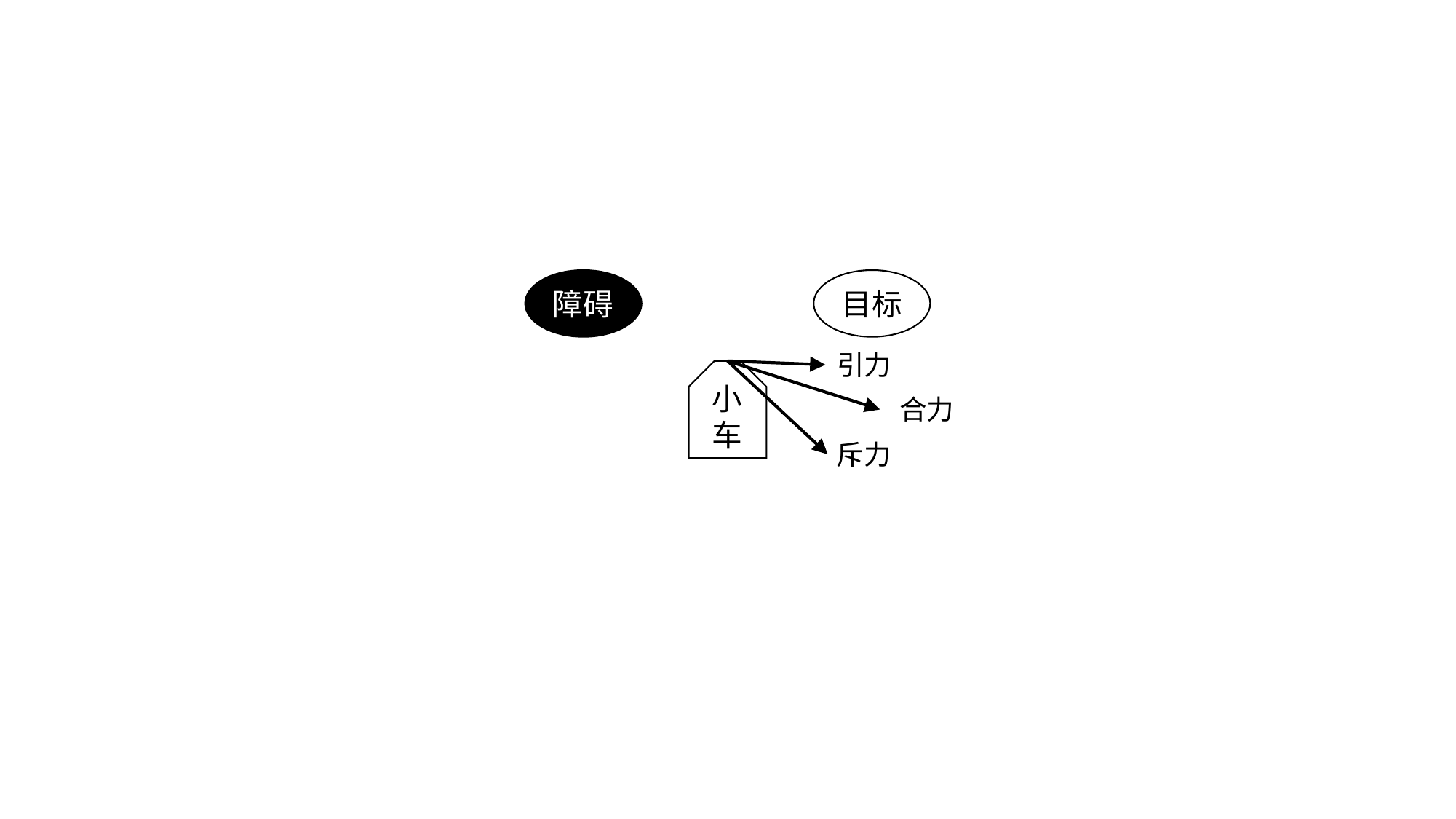

障碍
目标
引力
小
车
合力
斥力